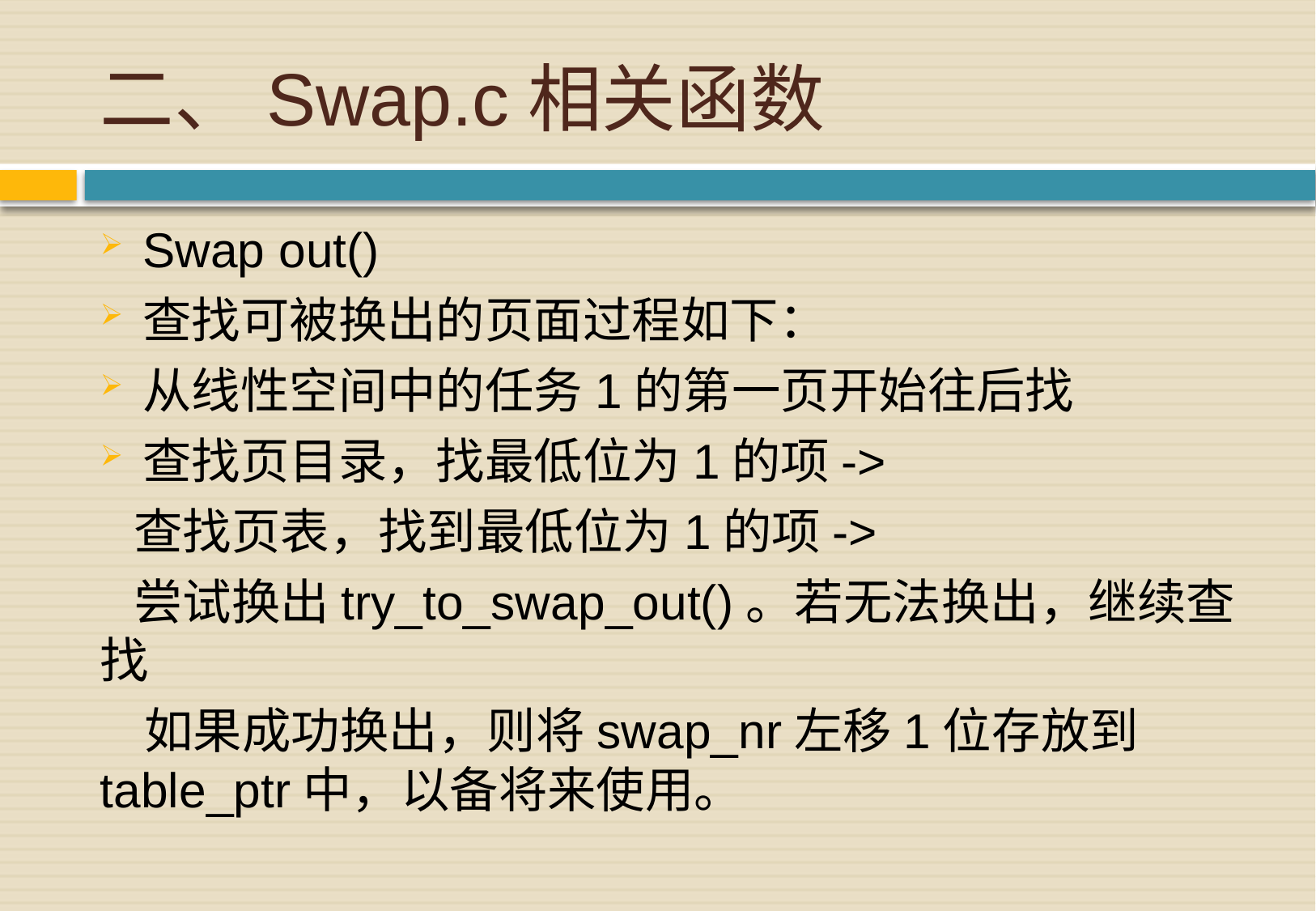

# 二、Swap.c相关函数
Swap out()
查找可被换出的页面过程如下：
从线性空间中的任务1的第一页开始往后找
查找页目录，找最低位为1的项->
  查找页表，找到最低位为1的项->
  尝试换出try_to_swap_out()。若无法换出，继续查找
   如果成功换出，则将swap_nr左移1位存放到table_ptr中，以备将来使用。